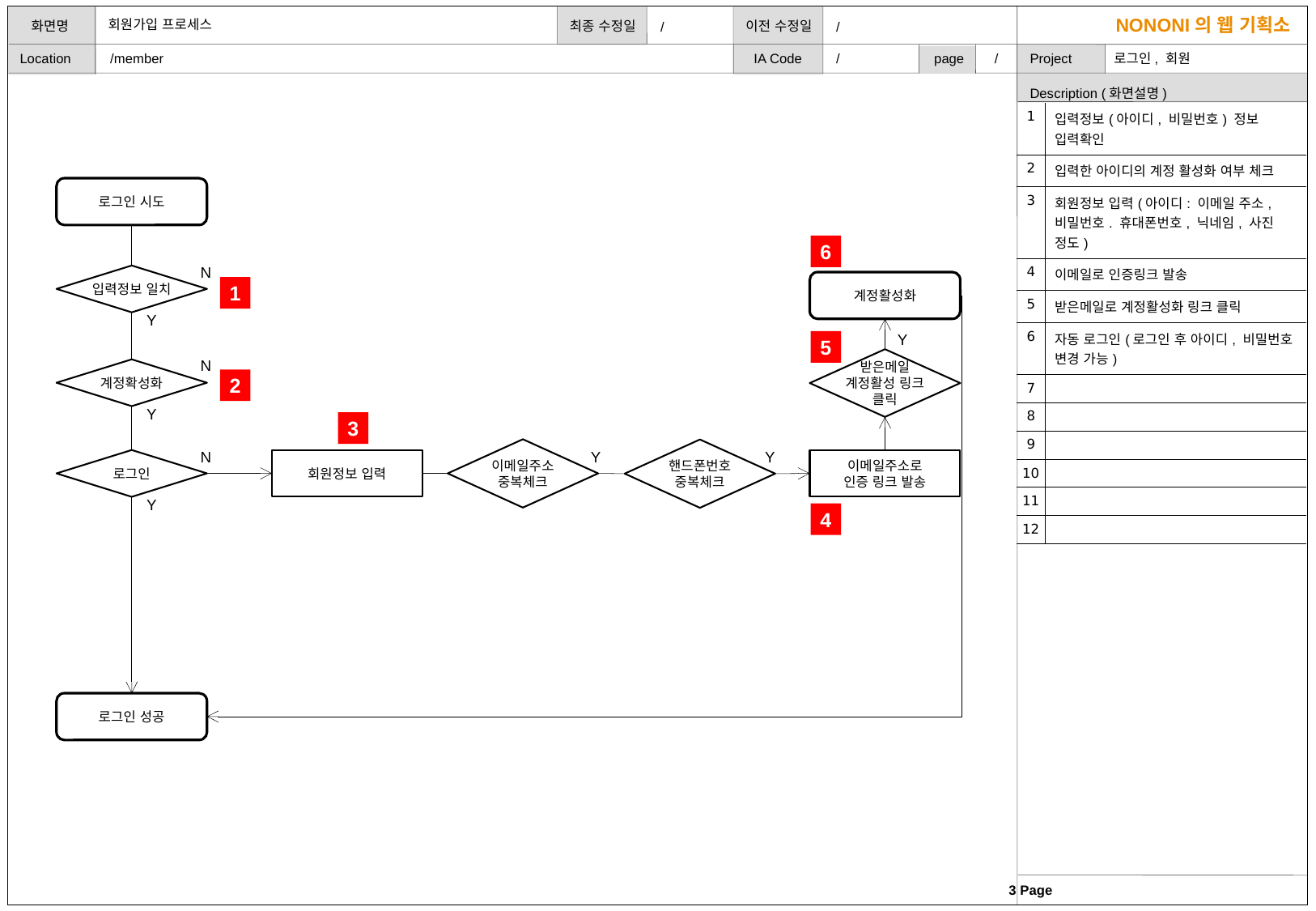

회원가입 프로세스
/
/
/member
/
/
| 1 | 입력정보(아이디, 비밀번호) 정보 입력확인 |
| --- | --- |
| 2 | 입력한 아이디의 계정 활성화 여부 체크 |
| 3 | 회원정보 입력(아이디: 이메일 주소, 비밀번호. 휴대폰번호, 닉네임, 사진 정도) |
| 4 | 이메일로 인증링크 발송 |
| 5 | 받은메일로 계정활성화 링크 클릭 |
| 6 | 자동 로그인(로그인 후 아이디, 비밀번호 변경 가능) |
| 7 |  |
| 8 |  |
| 9 |  |
| 10 |  |
| 11 |  |
| 12 |  |
로그인 시도
6
N
입력정보 일치
계정활성화
1
Y
Y
5
받은메일
계정활성 링크
클릭
N
계정확성화
2
Y
3
이메일주소
중복체크
핸드폰번호
중복체크
N
Y
Y
로그인
회원정보 입력
이메일주소로
인증 링크 발송
Y
4
로그인 성공